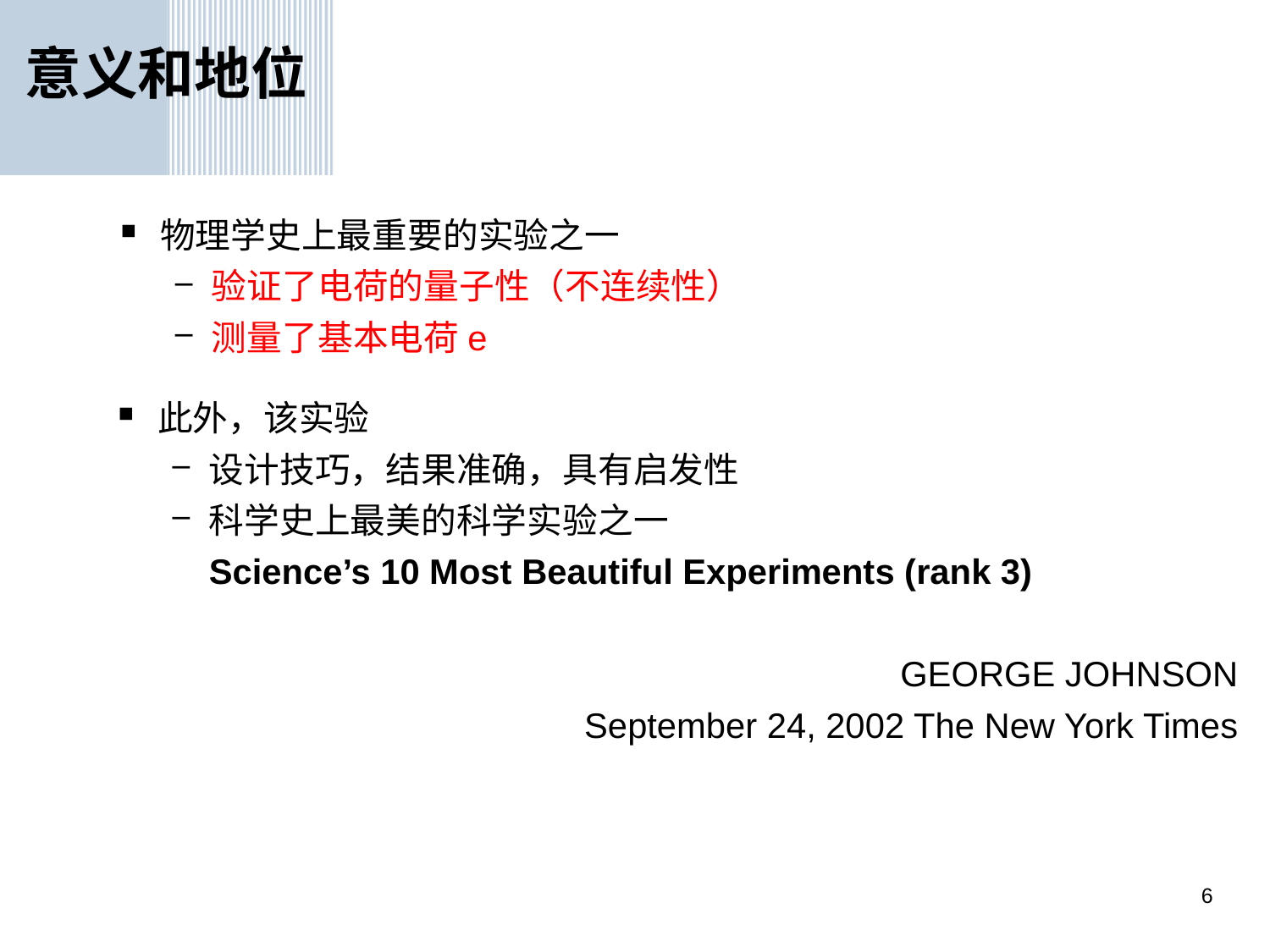

# 意义和地位
物理学史上最重要的实验之一
验证了电荷的量子性（不连续性）
测量了基本电荷e
此外，该实验
设计技巧，结果准确，具有启发性
科学史上最美的科学实验之一
	Science’s 10 Most Beautiful Experiments (rank 3)

GEORGE JOHNSON
                      September 24, 2002 The New York Times